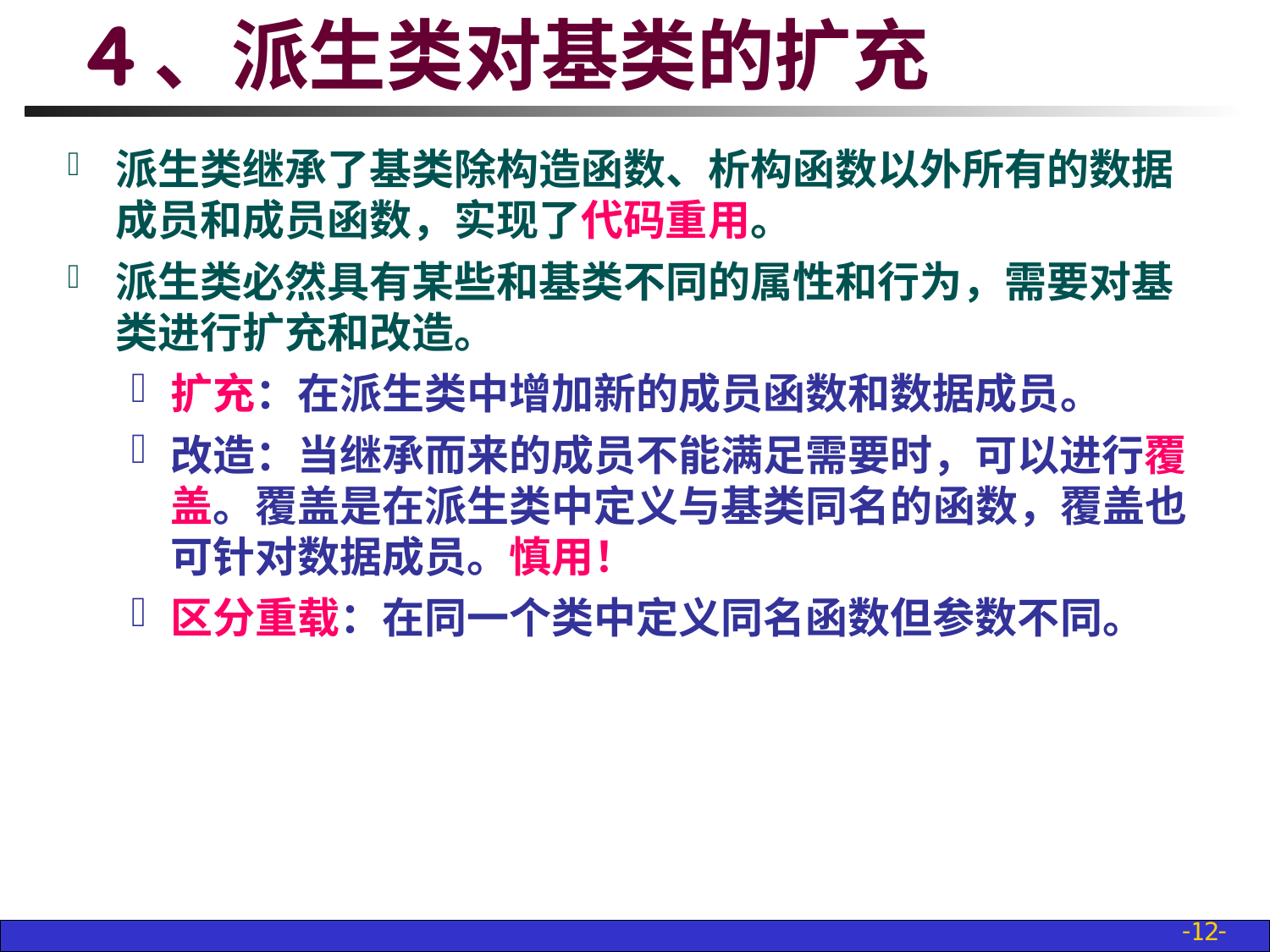

# 4、派生类对基类的扩充
派生类继承了基类除构造函数、析构函数以外所有的数据成员和成员函数，实现了代码重用。
派生类必然具有某些和基类不同的属性和行为，需要对基类进行扩充和改造。
扩充：在派生类中增加新的成员函数和数据成员。
改造：当继承而来的成员不能满足需要时，可以进行覆盖。覆盖是在派生类中定义与基类同名的函数，覆盖也可针对数据成员。慎用！
区分重载：在同一个类中定义同名函数但参数不同。
-12-